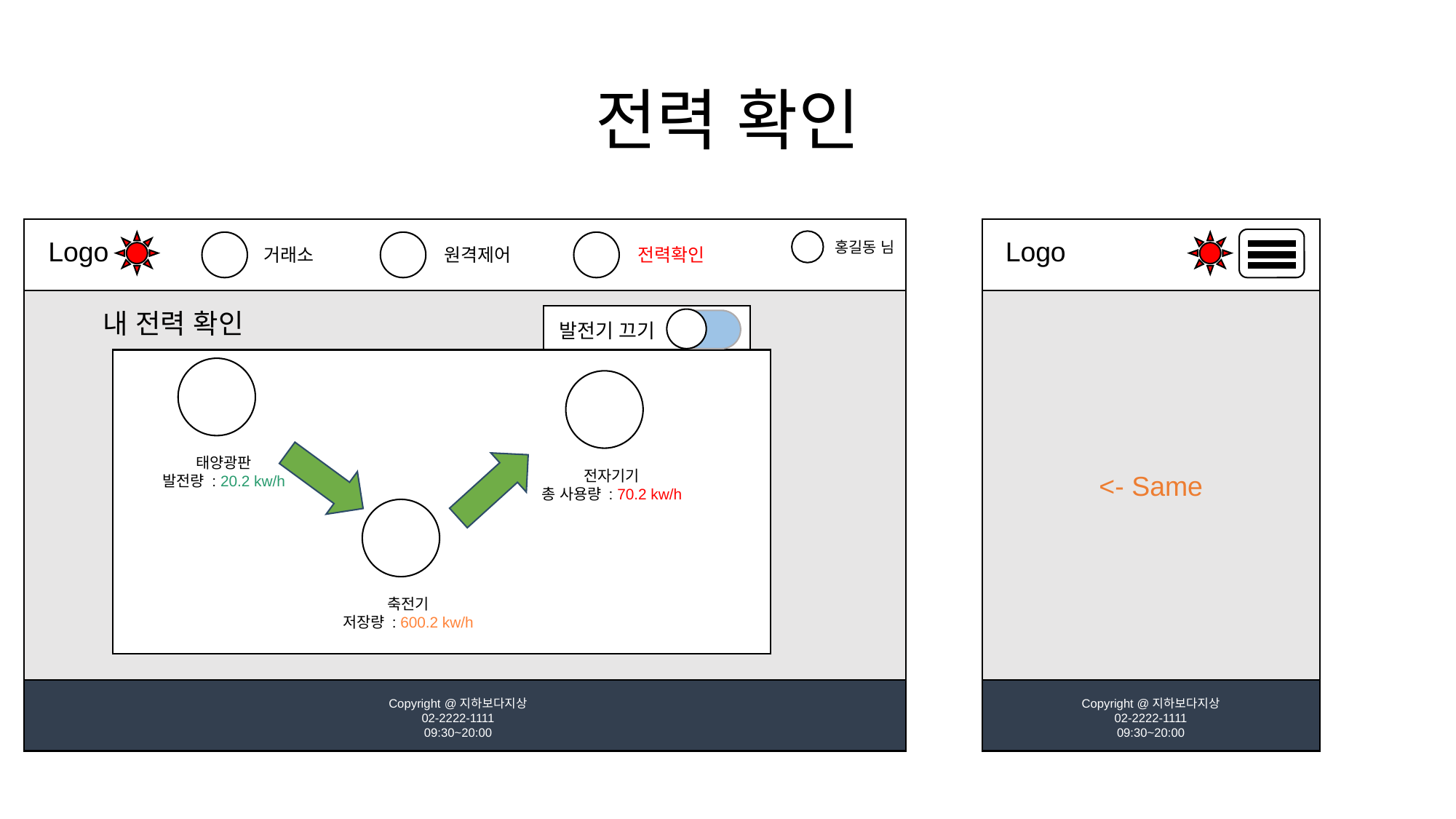

# 전력 확인
<- Same

Logo
Logo

홍길동 님
원격제어
전력확인
거래소
내 전력 확인

발전기 끄기

태양광판
발전량 : 20.2 kw/h

전자기기
총 사용량 : 70.2 kw/h

축전기
저장량 : 600.2 kw/h

Copyright @지하보다지상
02-2222-1111
09:30~20:00
Copyright @지하보다지상
02-2222-1111
09:30~20:00